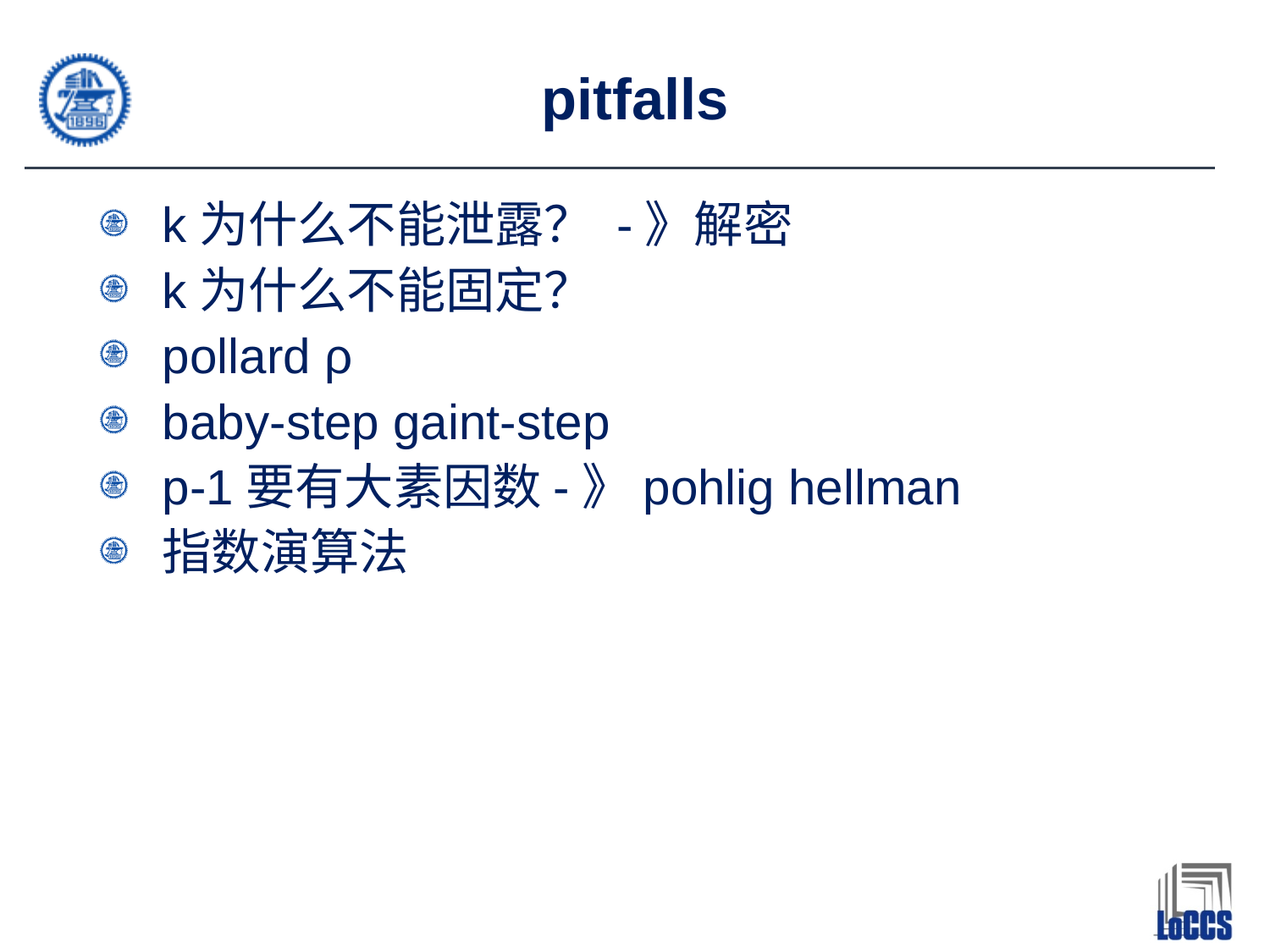

# pitfalls
k为什么不能泄露？ -》解密
k为什么不能固定？
pollard ρ
baby-step gaint-step
p-1要有大素因数-》pohlig hellman
指数演算法